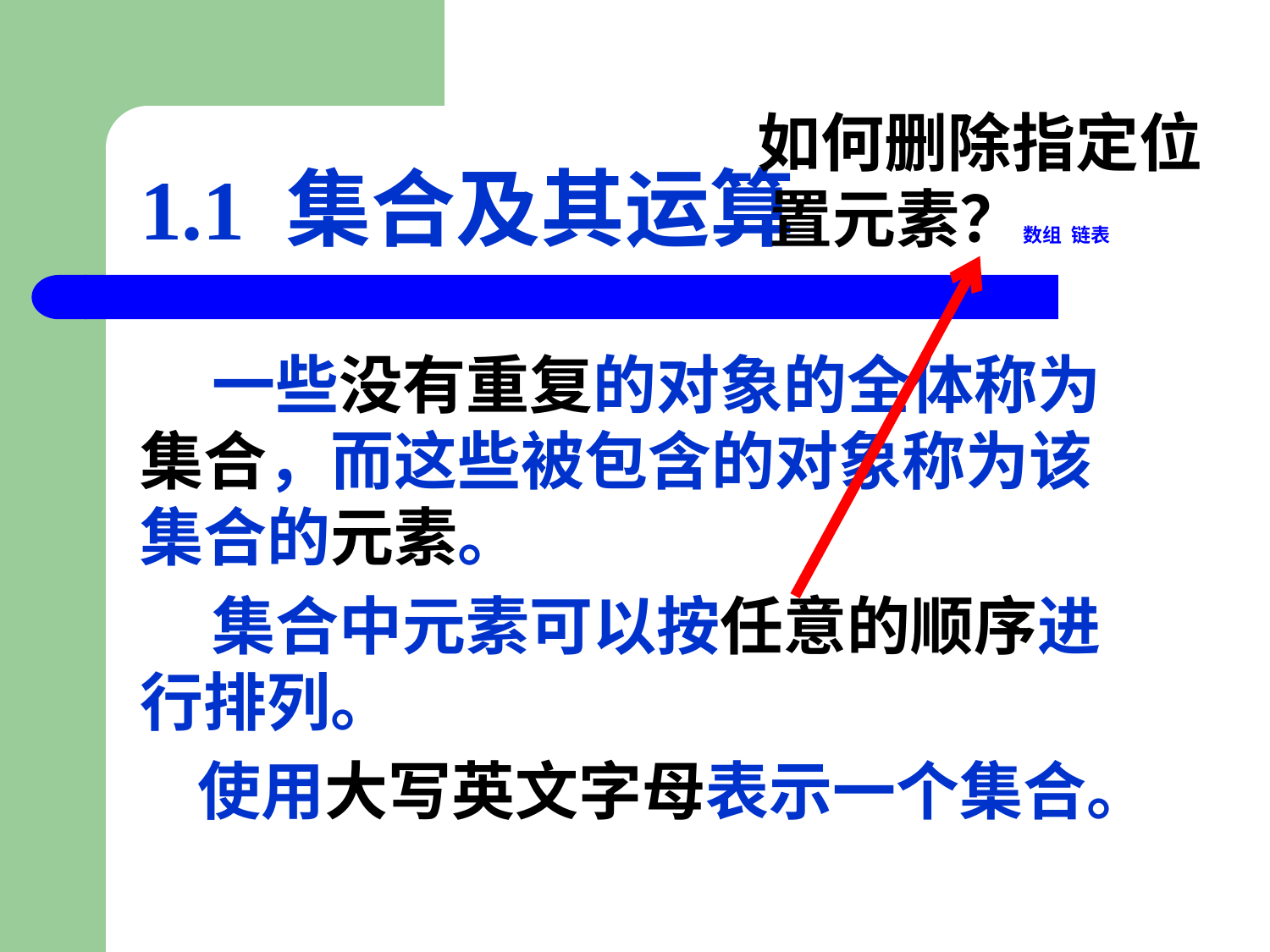

如何删除指定位置元素？数组  链表
# 1.1 集合及其运算
    一些没有重复的对象的全体称为集合，而这些被包含的对象称为该集合的元素。
    集合中元素可以按任意的顺序进行排列。
   使用大写英文字母表示一个集合。